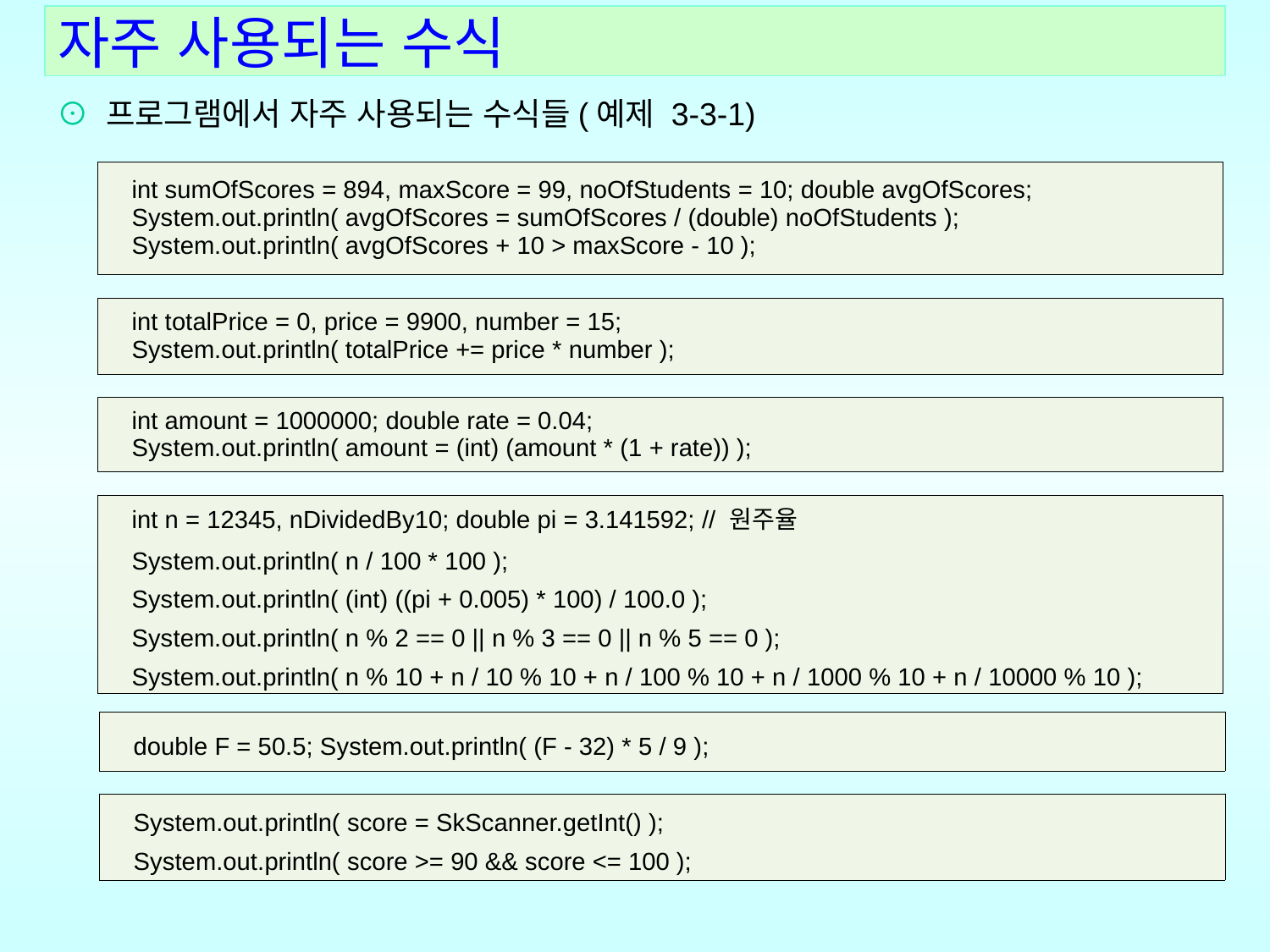

자주 사용되는 수식
⊙ 프로그램에서 자주 사용되는 수식들(예제 3-3-1)
| int sumOfScores = 894, maxScore = 99, noOfStudents = 10; double avgOfScores; System.out.println( avgOfScores = sumOfScores / (double) noOfStudents ); System.out.println( avgOfScores + 10 > maxScore - 10 ); |
| --- |
| int totalPrice = 0, price = 9900, number = 15; System.out.println( totalPrice += price \* number ); |
| --- |
| int amount = 1000000; double rate = 0.04; System.out.println( amount = (int) (amount \* (1 + rate)) ); |
| --- |
| int n = 12345, nDividedBy10; double pi = 3.141592; // 원주율 System.out.println( n / 100 \* 100 ); System.out.println( (int) ((pi + 0.005) \* 100) / 100.0 ); System.out.println( n % 2 == 0 || n % 3 == 0 || n % 5 == 0 ); System.out.println( n % 10 + n / 10 % 10 + n / 100 % 10 + n / 1000 % 10 + n / 10000 % 10 ); |
| --- |

| double F = 50.5; System.out.println( (F - 32) \* 5 / 9 ); |
| --- |
| System.out.println( score = SkScanner.getInt() ); System.out.println( score >= 90 && score <= 100 ); |
| --- |